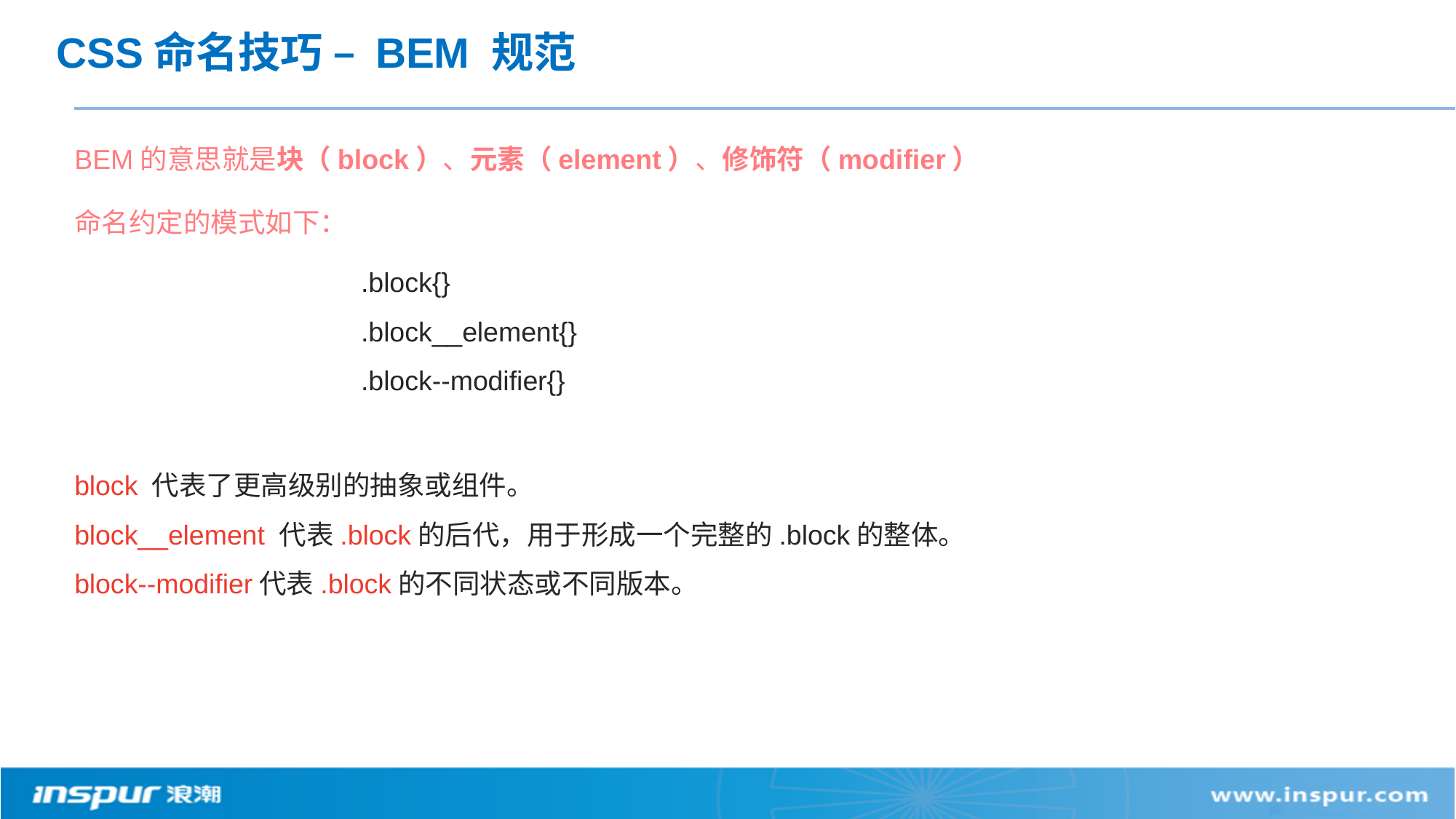

# CSS命名技巧 – BEM 规范
BEM的意思就是块（block）、元素（element）、修饰符（modifier）
命名约定的模式如下：
.block{}
.block__element{}
.block--modifier{}
block 代表了更高级别的抽象或组件。
block__element 代表.block的后代，用于形成一个完整的.block的整体。
block--modifier代表.block的不同状态或不同版本。